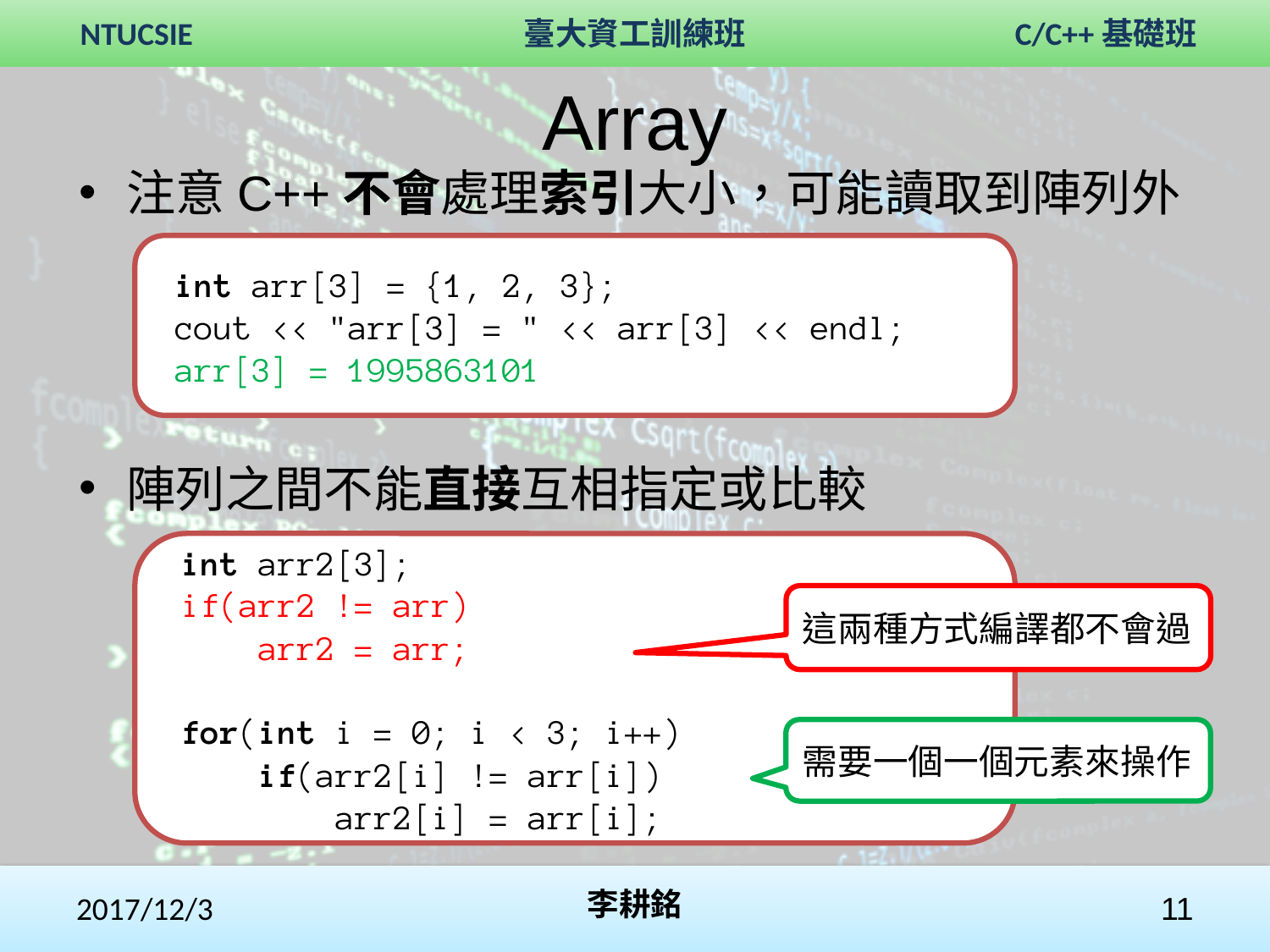

Array
注意C++不會處理索引大小，可能讀取到陣列外

陣列之間不能直接互相指定或比較

 int arr[3] = {1, 2, 3};
 cout << "arr[3] = " << arr[3] << endl;
 arr[3] = 1995863101
 int arr2[3];
 if(arr2 != arr)
     arr2 = arr;

 for(int i = 0; i < 3; i++)
     if(arr2[i] != arr[i])
         arr2[i] = arr[i];
這兩種方式編譯都不會過
需要一個一個元素來操作
2017/12/3
李耕銘
11